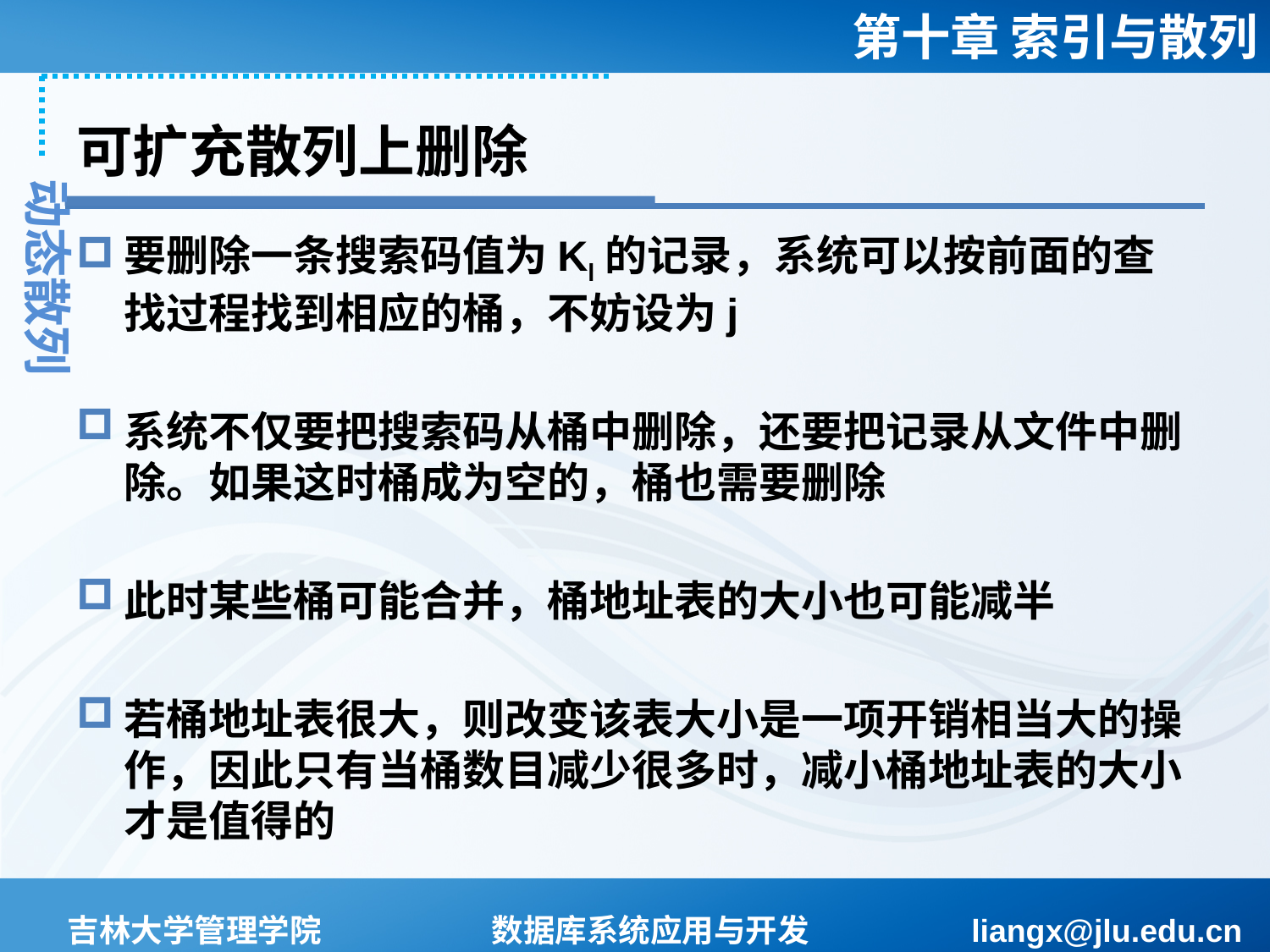

# 可扩充散列上删除
动态散列

要删除一条搜索码值为Kl的记录，系统可以按前面的查找过程找到相应的桶，不妨设为j

系统不仅要把搜索码从桶中删除，还要把记录从文件中删除。如果这时桶成为空的，桶也需要删除

此时某些桶可能合并，桶地址表的大小也可能减半

若桶地址表很大，则改变该表大小是一项开销相当大的操作，因此只有当桶数目减少很多时，减小桶地址表的大小才是值得的